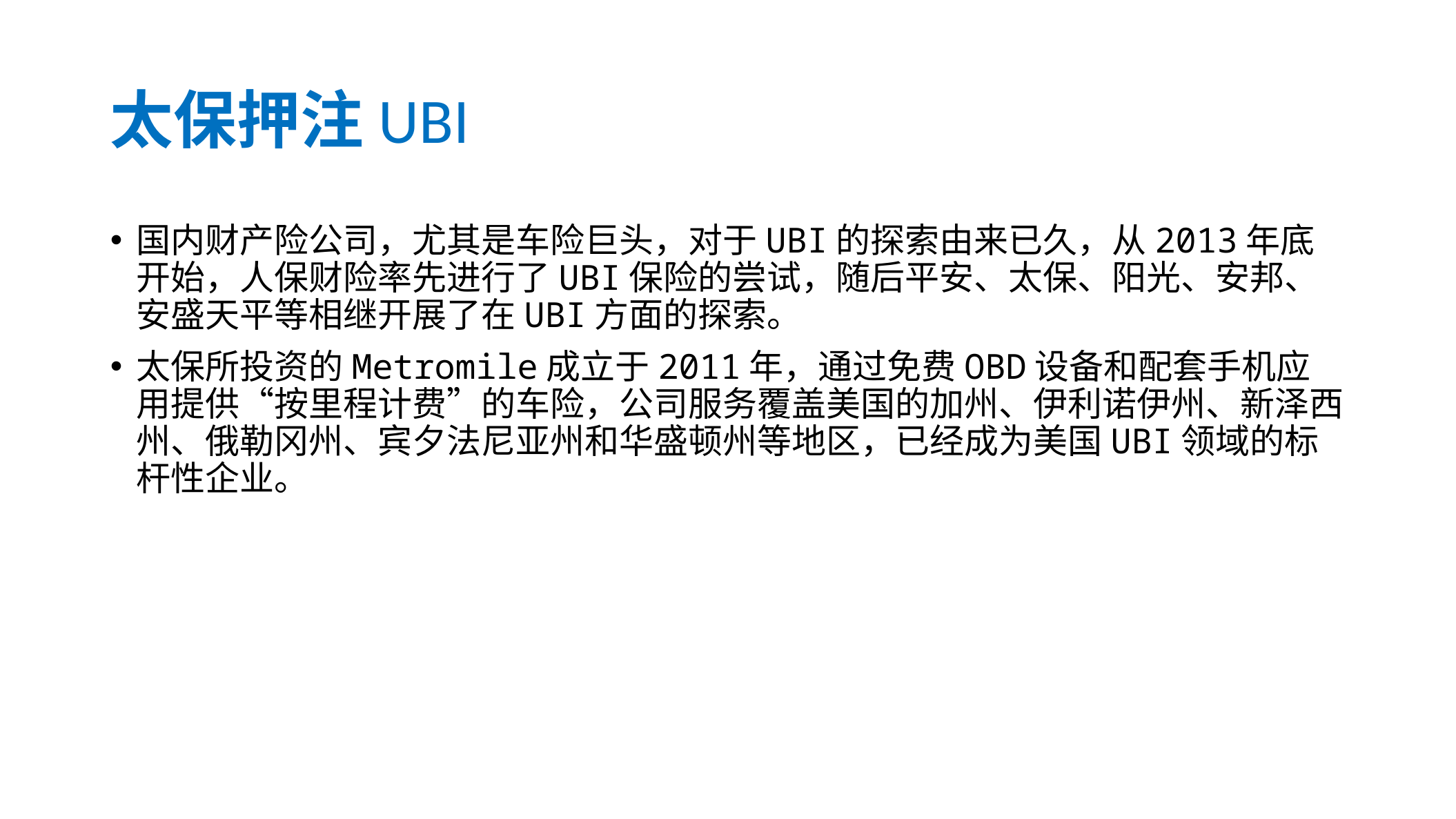

# 太保押注UBI
国内财产险公司，尤其是车险巨头，对于UBI的探索由来已久，从2013年底开始，人保财险率先进行了UBI保险的尝试，随后平安、太保、阳光、安邦、安盛天平等相继开展了在UBI方面的探索。
太保所投资的Metromile成立于2011年，通过免费OBD设备和配套手机应用提供“按里程计费”的车险，公司服务覆盖美国的加州、伊利诺伊州、新泽西州、俄勒冈州、宾夕法尼亚州和华盛顿州等地区，已经成为美国UBI领域的标杆性企业。